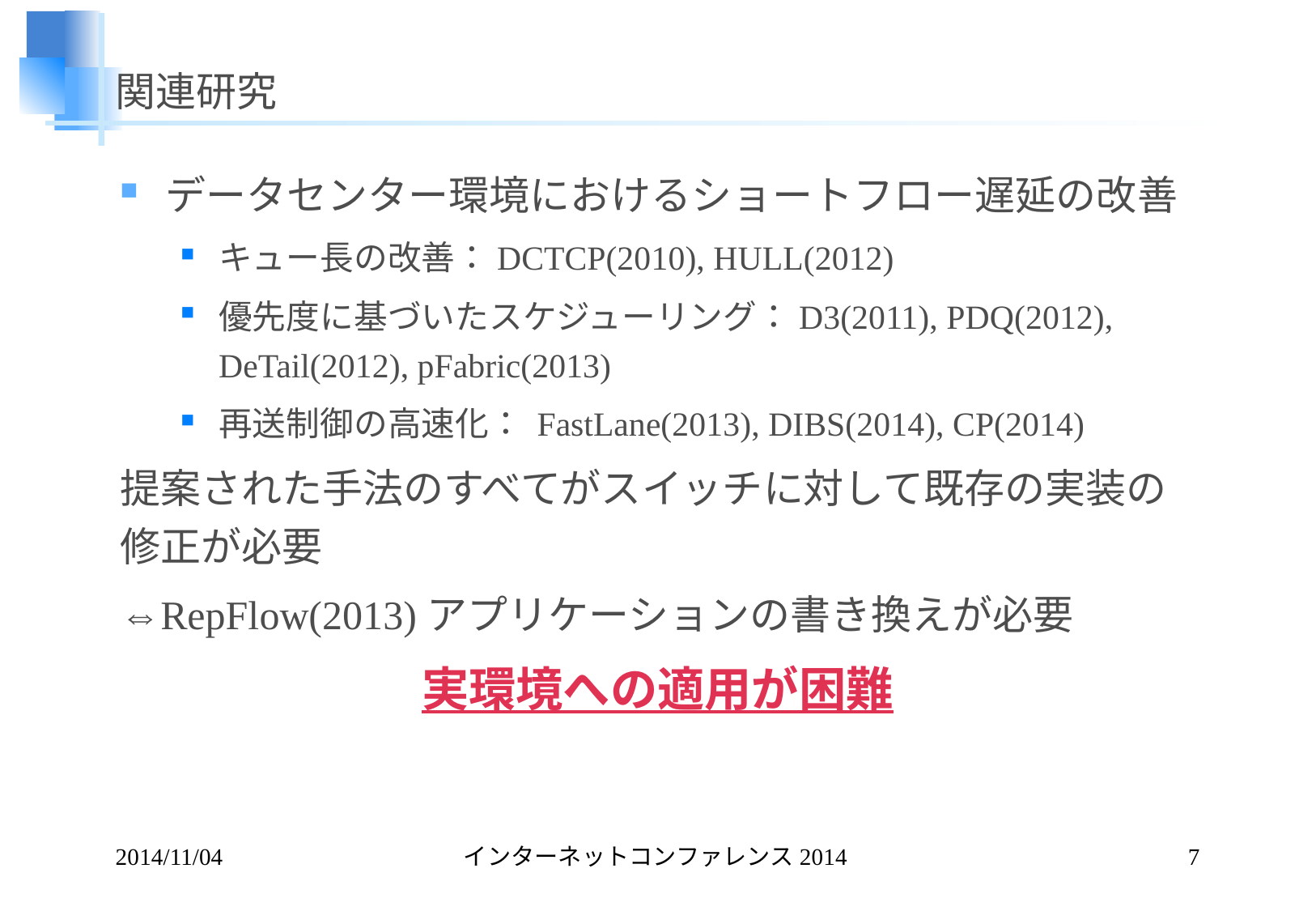

# 関連研究
データセンター環境におけるショートフロー遅延の改善
キュー長の改善：DCTCP(2010), HULL(2012)
優先度に基づいたスケジューリング：D3(2011), PDQ(2012), DeTail(2012), pFabric(2013)
再送制御の高速化： FastLane(2013), DIBS(2014), CP(2014)
提案された手法のすべてがスイッチに対して既存の実装の修正が必要
⇔RepFlow(2013)アプリケーションの書き換えが必要
実環境への適用が困難
2014/11/04
インターネットコンファレンス2014
7